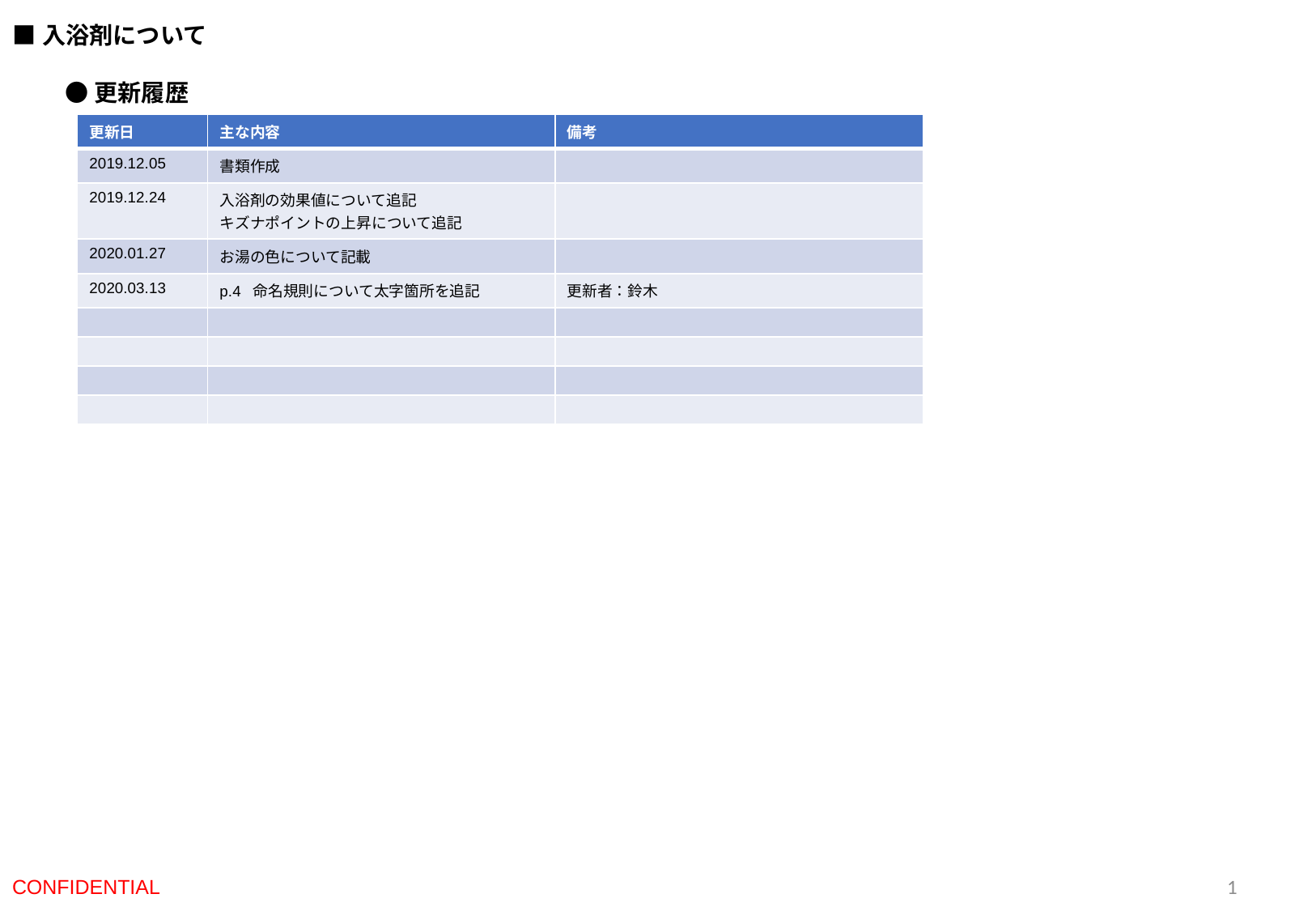

■入浴剤について
●更新履歴
| 更新日 | 主な内容 | 備考 |
| --- | --- | --- |
| 2019.12.05 | 書類作成 |  |
| 2019.12.24 | 入浴剤の効果値について追記 キズナポイントの上昇について追記 |  |
| 2020.01.27 | お湯の色について記載 |  |
| 2020.03.13​ | p.4  命名規則について太字箇所を追記​ | 更新者：鈴木​ |
|  |  |  |
|  |  |  |
|  |  |  |
|  |  |  |
CONFIDENTIAL
1